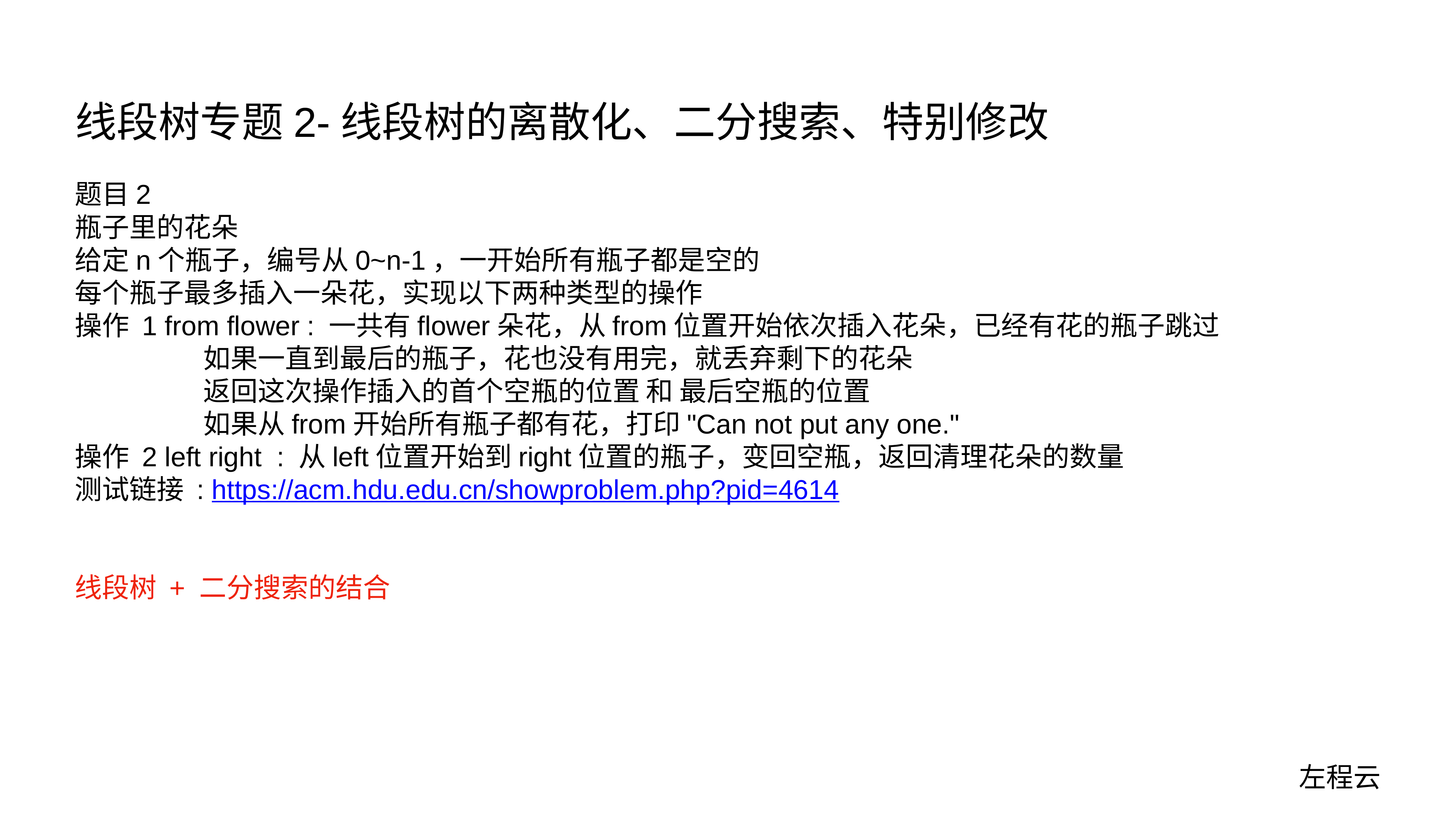

# 线段树专题2-线段树的离散化、二分搜索、特别修改
题目2
瓶子里的花朵
给定n个瓶子，编号从0~n-1，一开始所有瓶子都是空的
每个瓶子最多插入一朵花，实现以下两种类型的操作
操作 1 from flower : 一共有flower朵花，从from位置开始依次插入花朵，已经有花的瓶子跳过
                    如果一直到最后的瓶子，花也没有用完，就丢弃剩下的花朵
                    返回这次操作插入的首个空瓶的位置 和 最后空瓶的位置
                    如果从from开始所有瓶子都有花，打印"Can not put any one."
操作 2 left right  : 从left位置开始到right位置的瓶子，变回空瓶，返回清理花朵的数量
测试链接 : https://acm.hdu.edu.cn/showproblem.php?pid=4614

线段树 + 二分搜索的结合
左程云